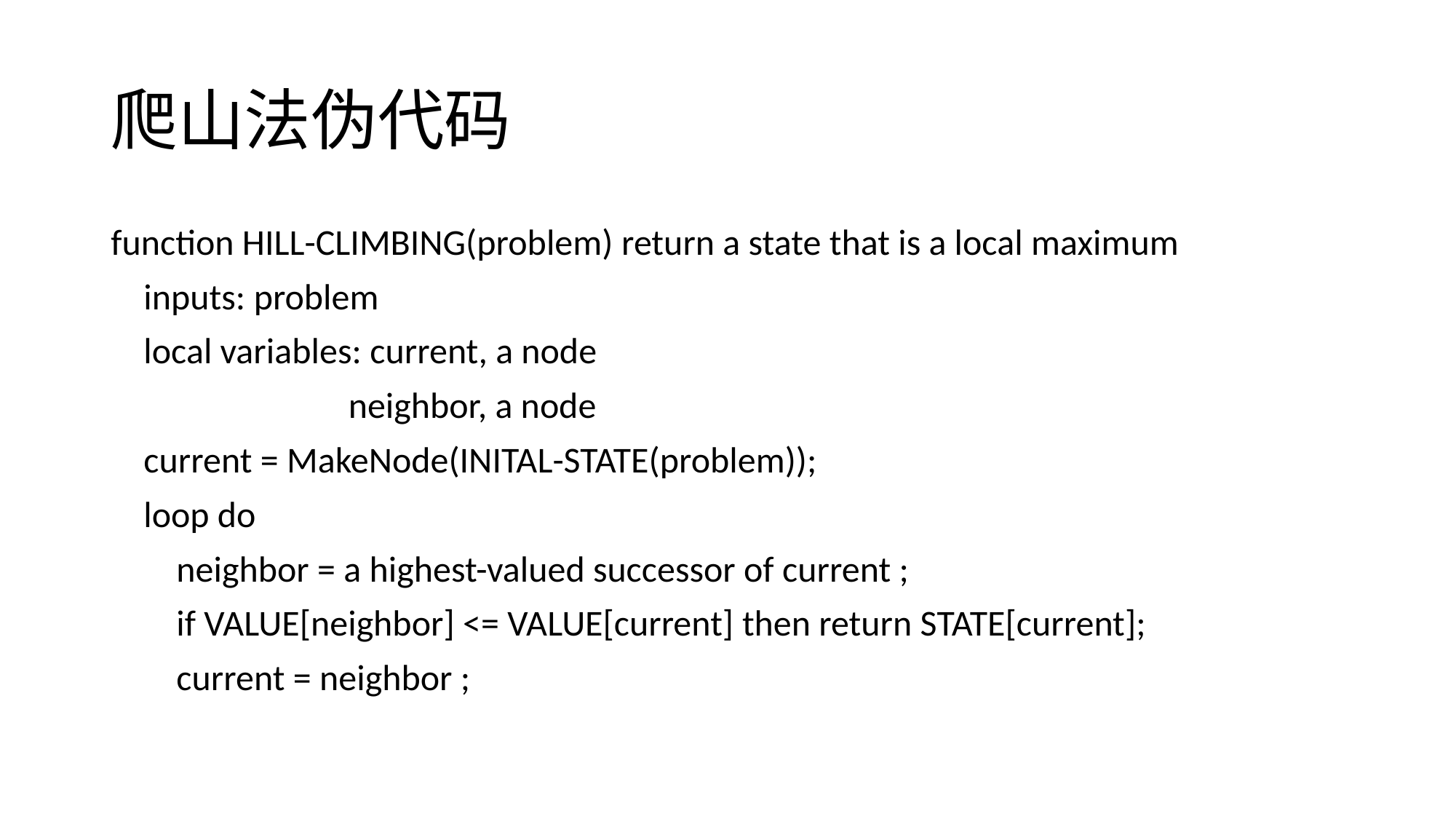

# 爬山法伪代码
function HILL-CLIMBING(problem) return a state that is a local maximum
    inputs: problem
    local variables: current, a node
                             neighbor, a node
    current = MakeNode(INITAL-STATE(problem));
    loop do
        neighbor = a highest-valued successor of current ;
        if VALUE[neighbor] <= VALUE[current] then return STATE[current];
        current = neighbor ;